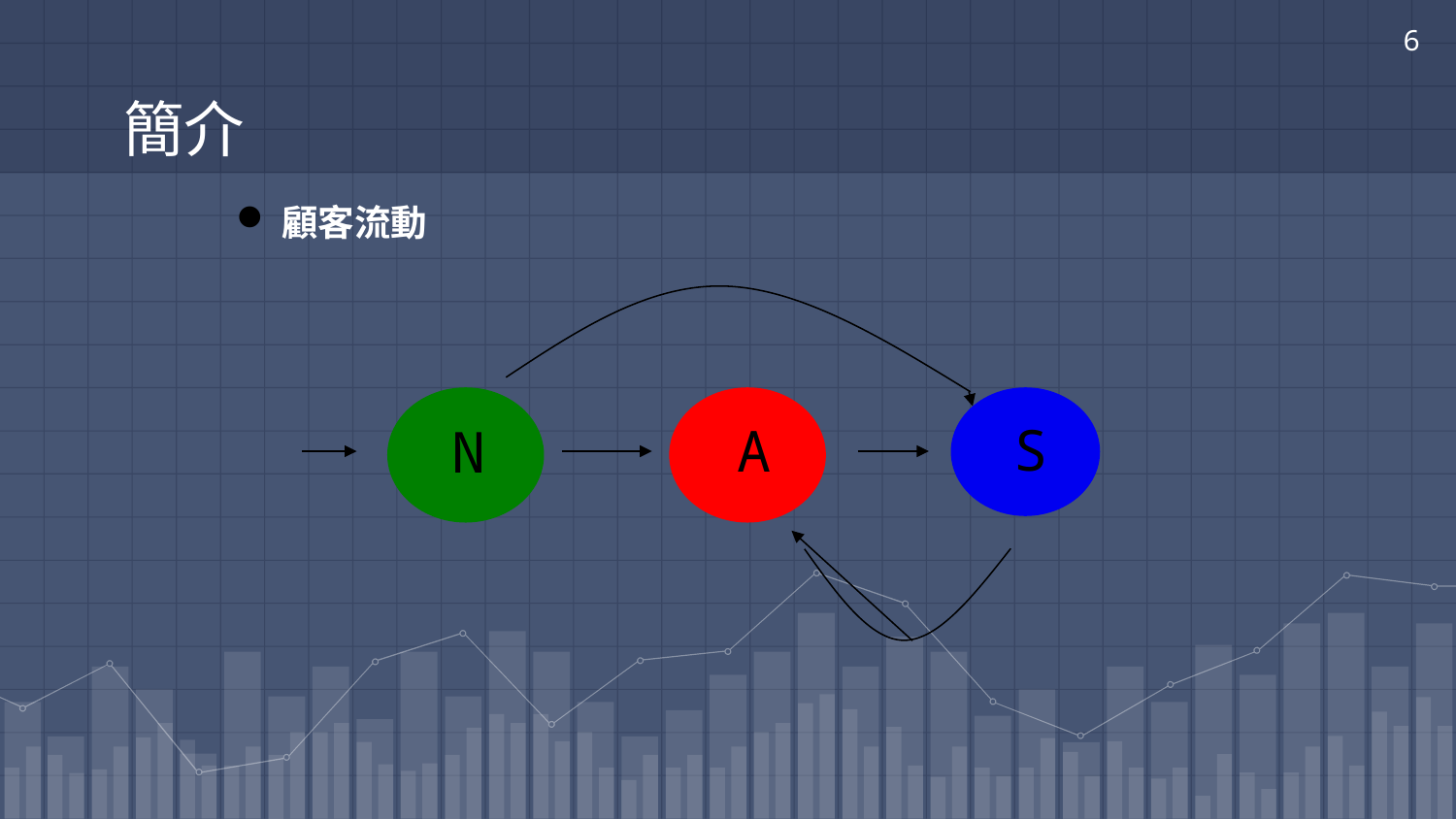

6
# 簡介
顧客流動

S
A
N